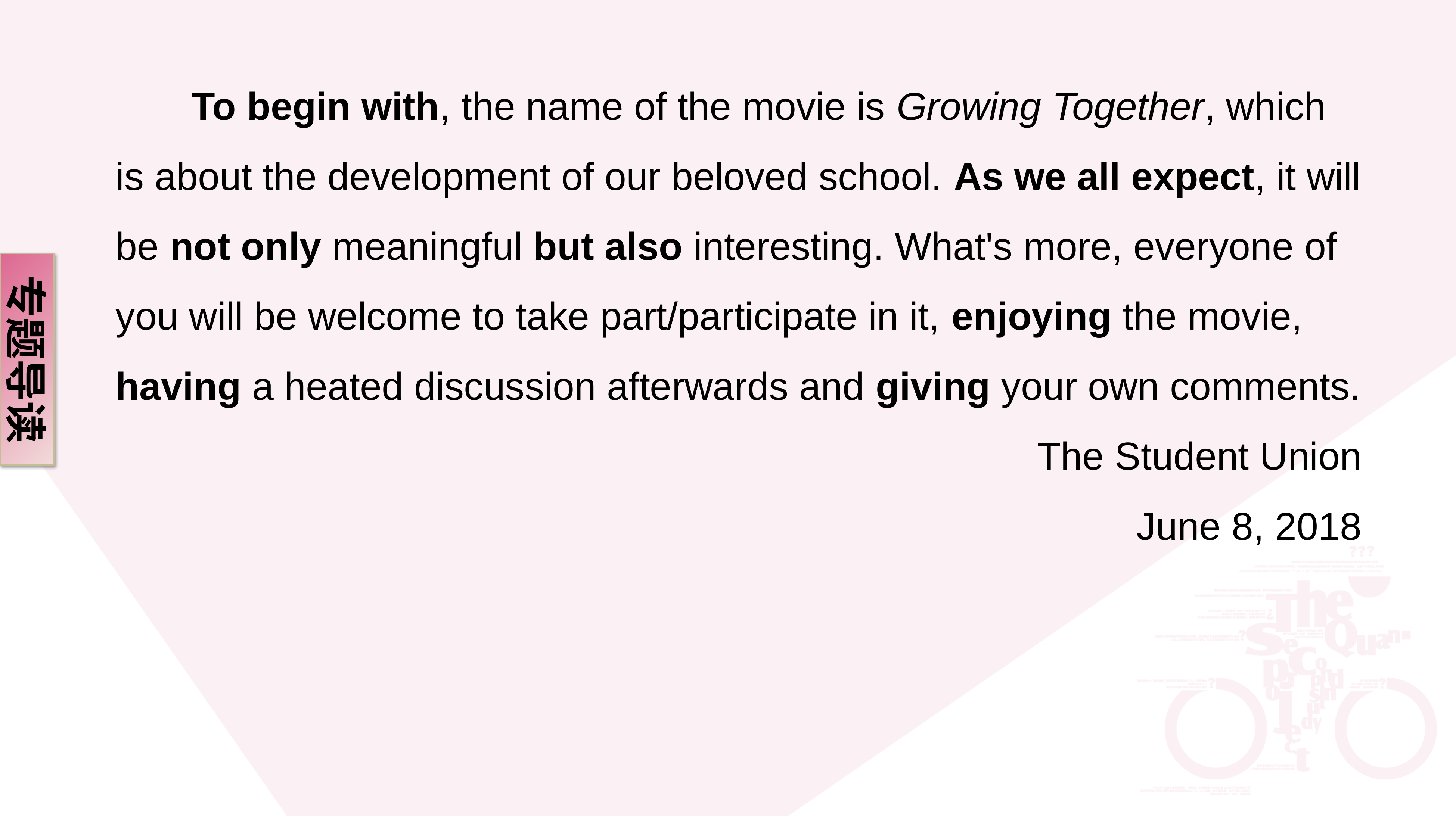

To begin with, the name of the movie is Growing Together, which is about the development of our beloved school. As we all expect, it will be not only meaningful but also interesting. What's more, everyone of you will be welcome to take part/participate in it, enjoying the movie, having a heated discussion afterwards and giving your own comments.
The Student Union
June 8, 2018
专题导读